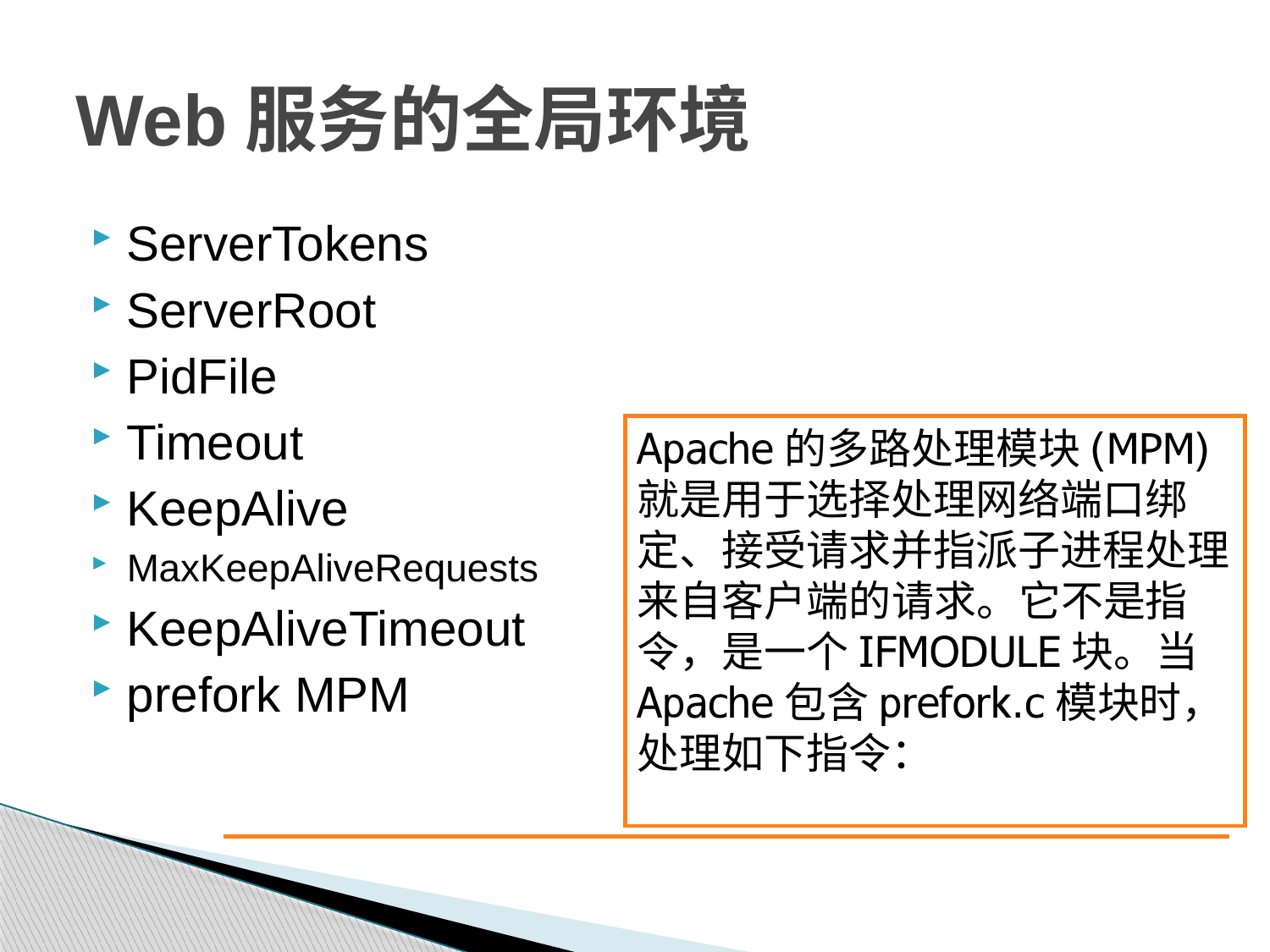

# Web服务的全局环境
ServerTokens
ServerRoot
PidFile
Timeout
KeepAlive
MaxKeepAliveRequests
KeepAliveTimeout
prefork MPM
Apache的多路处理模块(MPM)就是用于选择处理网络端口绑定、接受请求并指派子进程处理来自客户端的请求。它不是指令，是一个IFMODULE块。当Apache包含prefork.c模块时，处理如下指令：